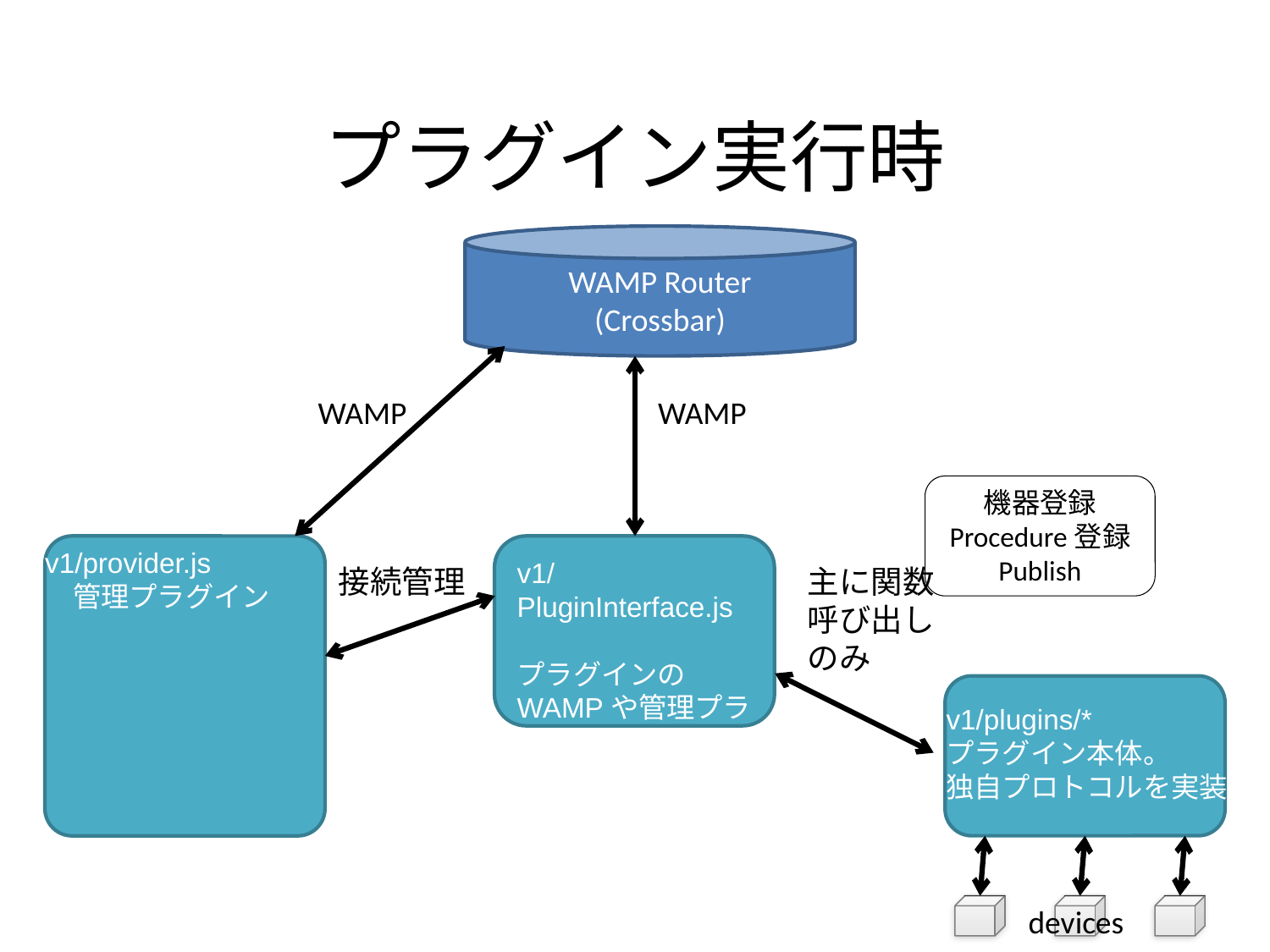

# プラグイン実行時
WAMP Router
(Crossbar)
WAMP
WAMP
機器登録
Procedure登録
Publish

v1/provider.js
　管理プラグイン
v1/PluginInterface.js

プラグインのWAMPや管理プラグインとの通信を仲立ち
接続管理
主に関数呼び出しのみ

v1/plugins/*
プラグイン本体。
独自プロトコルを実装
devices